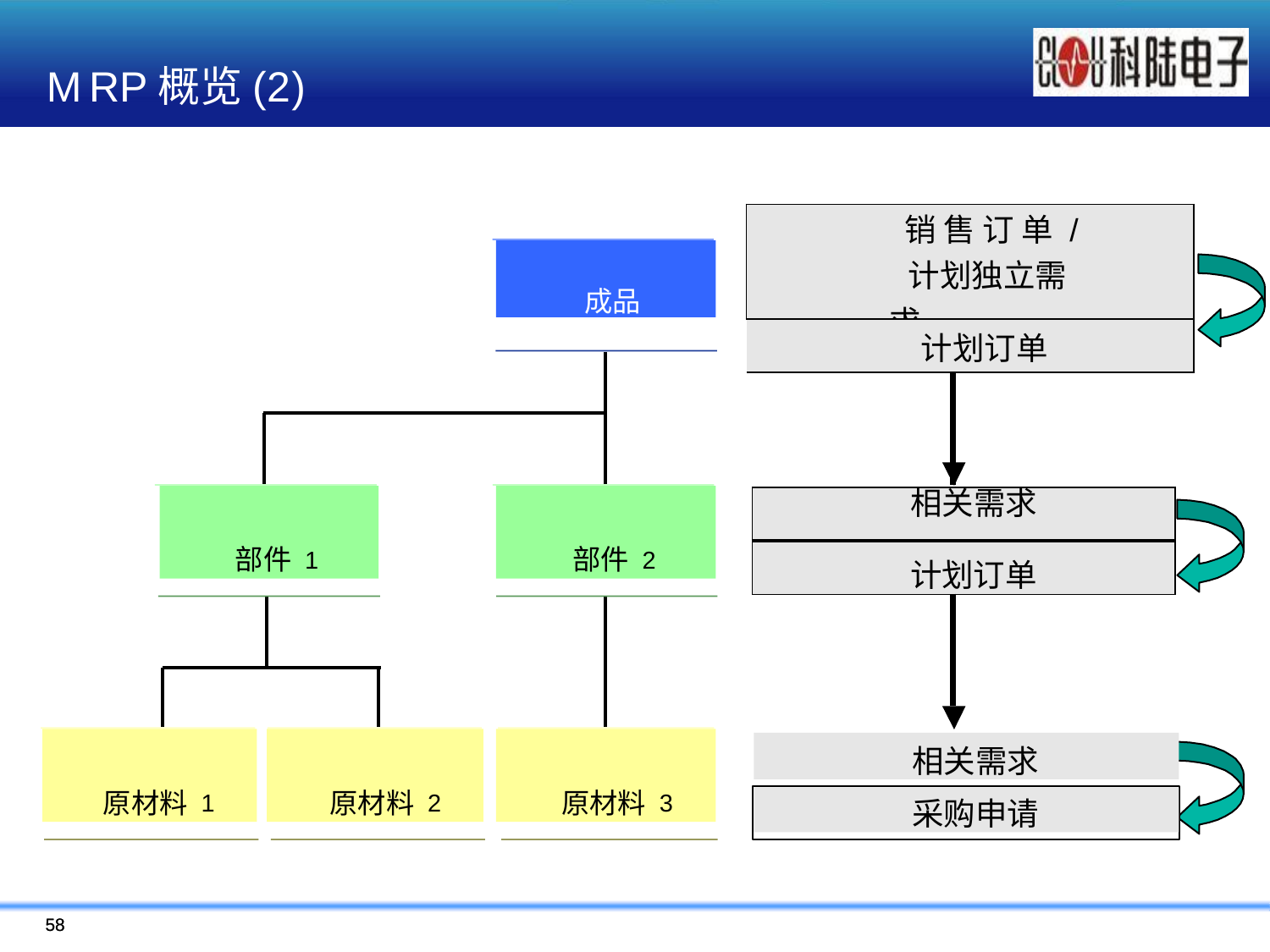

# MRP概览(2)
| 销 售 订 单 / 计划独立需求 |  |
| --- | --- |
| 计划订单 |  |
|  |  |

成品

部件 1

部件 2
| 相关需求 |  |
| --- | --- |
| 计划订单 |  |
|  |  |

原材料 1

原材料 2

原材料 3
相关需求

采购申请

58
58